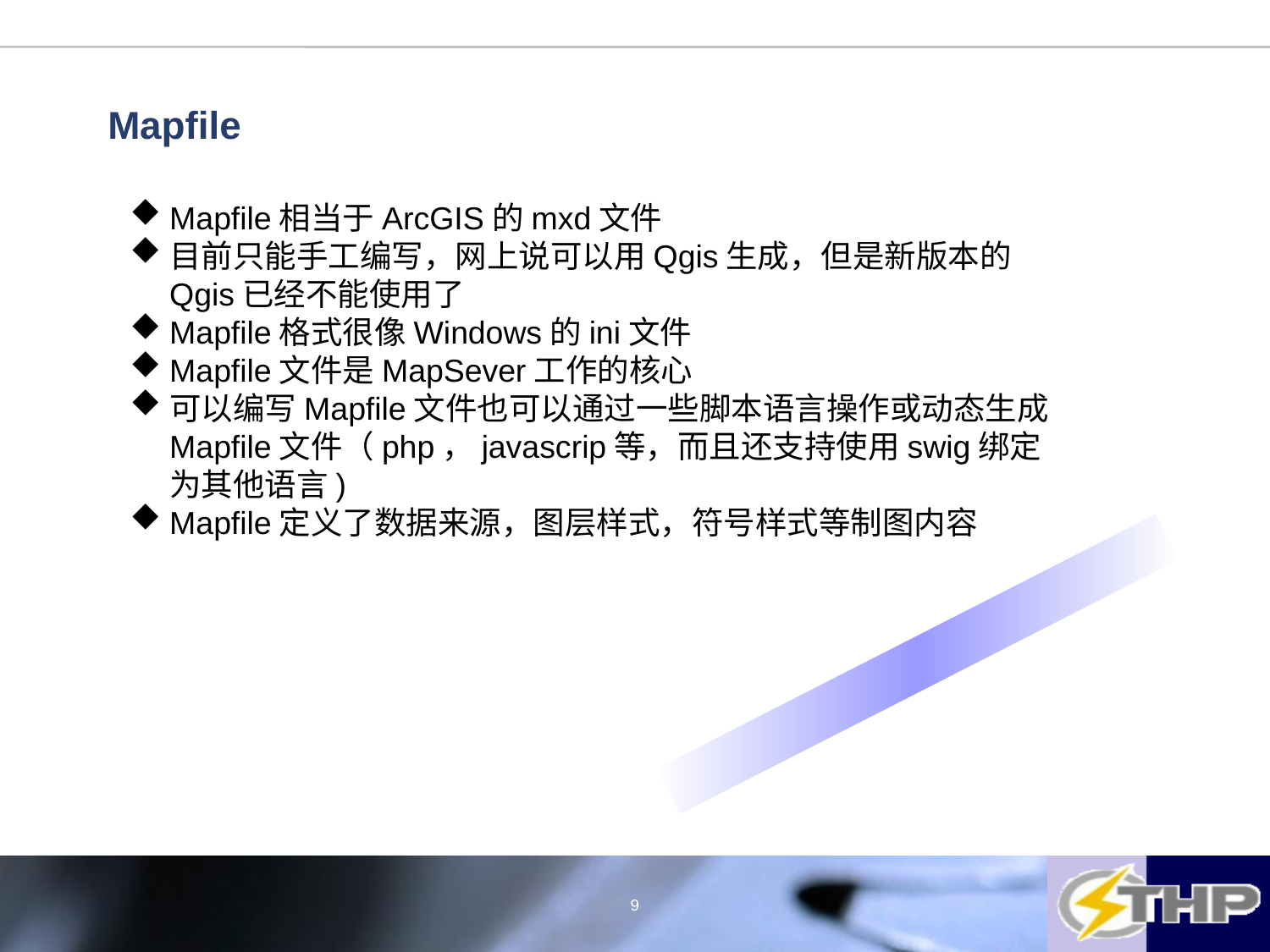

Mapfile
Mapfile相当于ArcGIS的mxd文件
目前只能手工编写，网上说可以用Qgis生成，但是新版本的Qgis已经不能使用了
Mapfile格式很像Windows的ini文件
Mapfile文件是MapSever工作的核心
可以编写Mapfile文件也可以通过一些脚本语言操作或动态生成Mapfile文件（php，javascrip等，而且还支持使用swig绑定为其他语言)
Mapfile定义了数据来源，图层样式，符号样式等制图内容